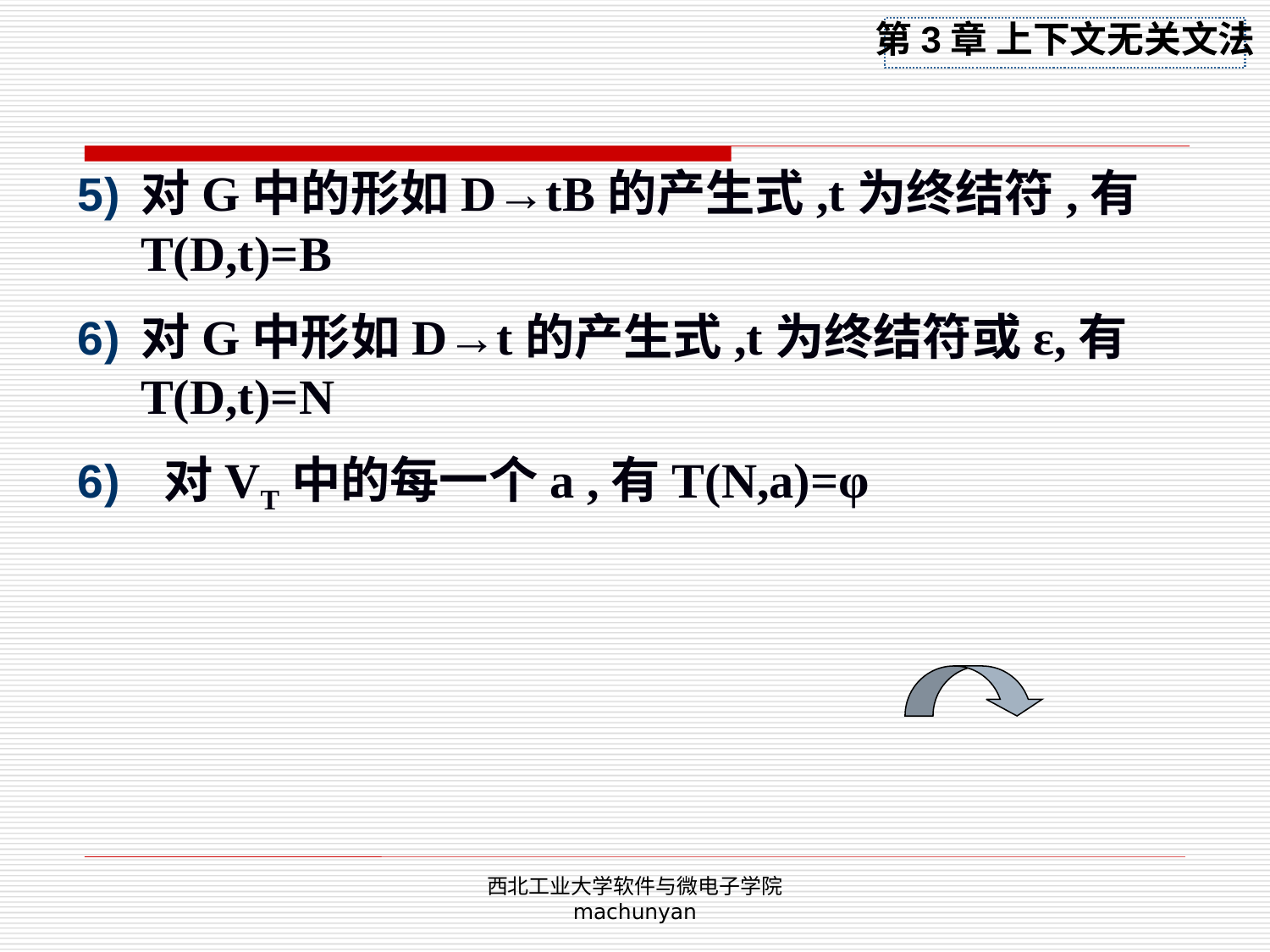

对G中的形如D→tB的产生式,t为终结符,有T(D,t)=B
对G中形如D→t的产生式,t为终结符或ε,有 T(D,t)=N
 对VT中的每一个a ,有T(N,a)=φ

西北工业大学软件与微电子学院 machunyan
60